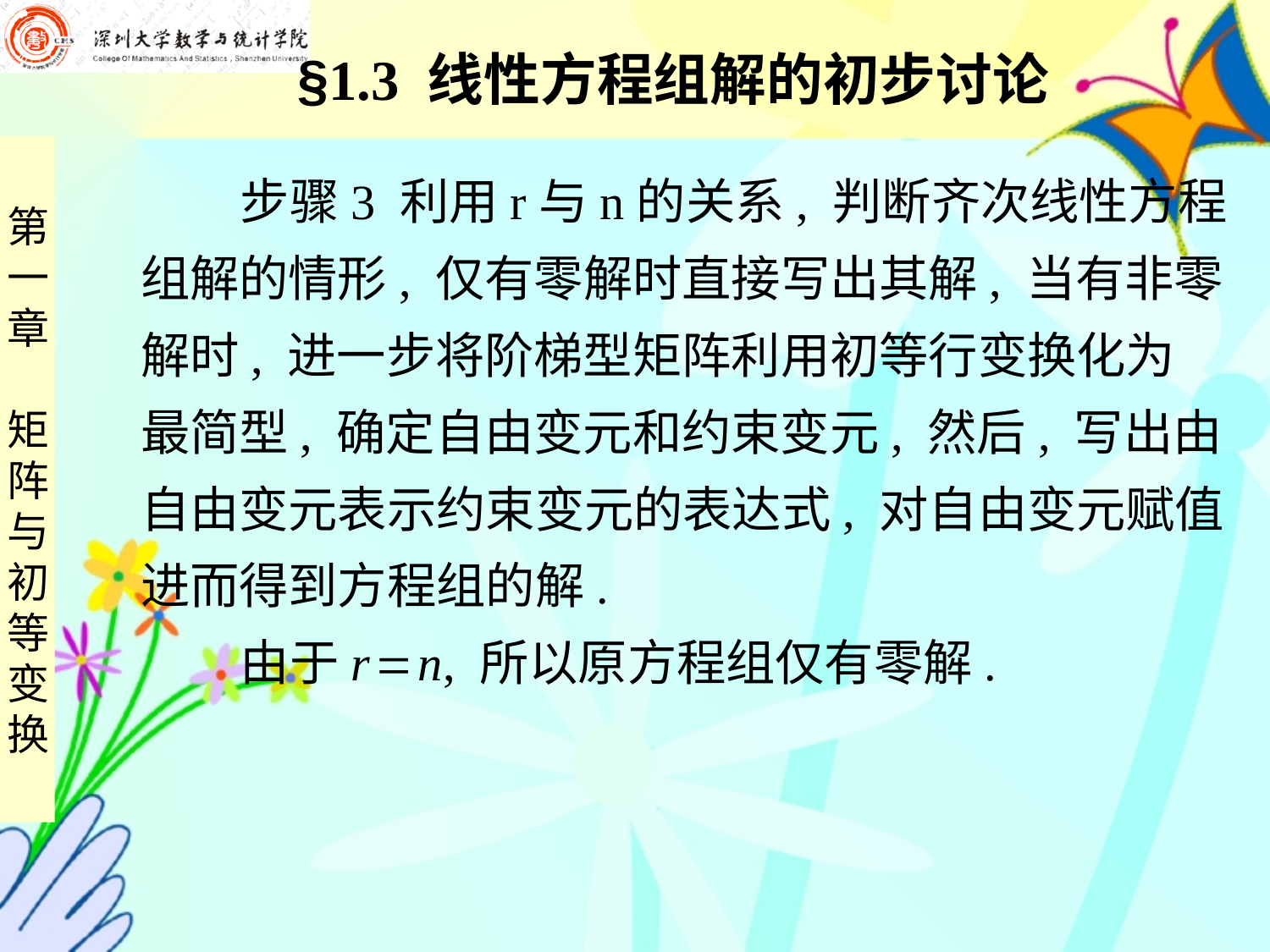

§1.3 线性方程组解的初步讨论
        步骤3 利用r与n的关系, 判断齐次线性方程
组解的情形, 仅有零解时直接写出其解, 当有非零
解时, 进一步将阶梯型矩阵利用初等行变换化为
最简型, 确定自由变元和约束变元, 然后, 写出由
自由变元表示约束变元的表达式, 对自由变元赋值
进而得到方程组的解.
        由于r = n, 所以原方程组仅有零解.